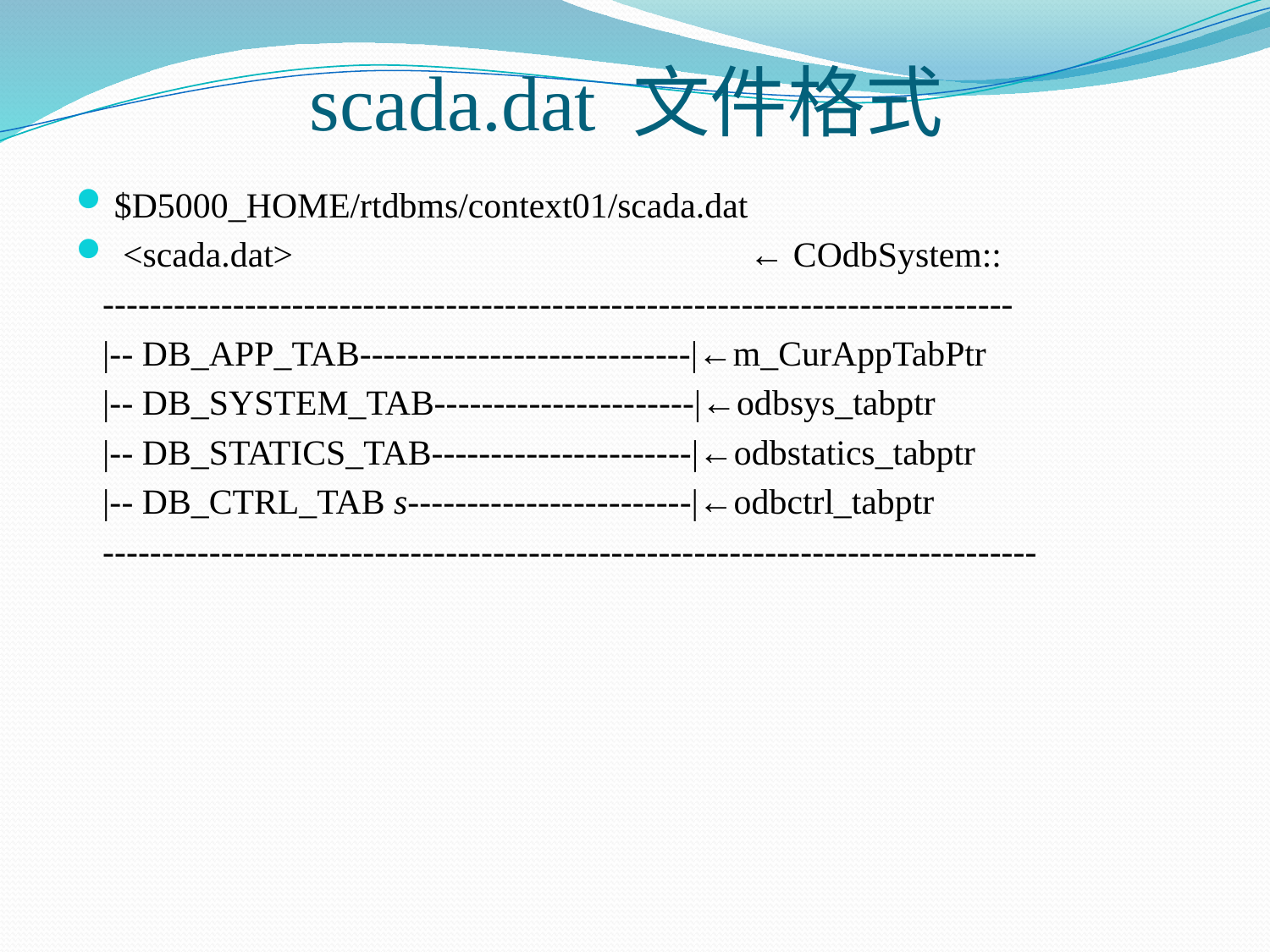

# scada.dat 文件格式
$D5000_HOME/rtdbms/context01/scada.dat
 <scada.dat>  				← COdbSystem::
   -----------------------------------------------------------------------------
   |-- DB_APP_TAB----------------------------|←m_CurAppTabPtr
   |-- DB_SYSTEM_TAB----------------------|←odbsys_tabptr
   |-- DB_STATICS_TAB----------------------|←odbstatics_tabptr
   |-- DB_CTRL_TAB s------------------------|←odbctrl_tabptr
   -------------------------------------------------------------------------------